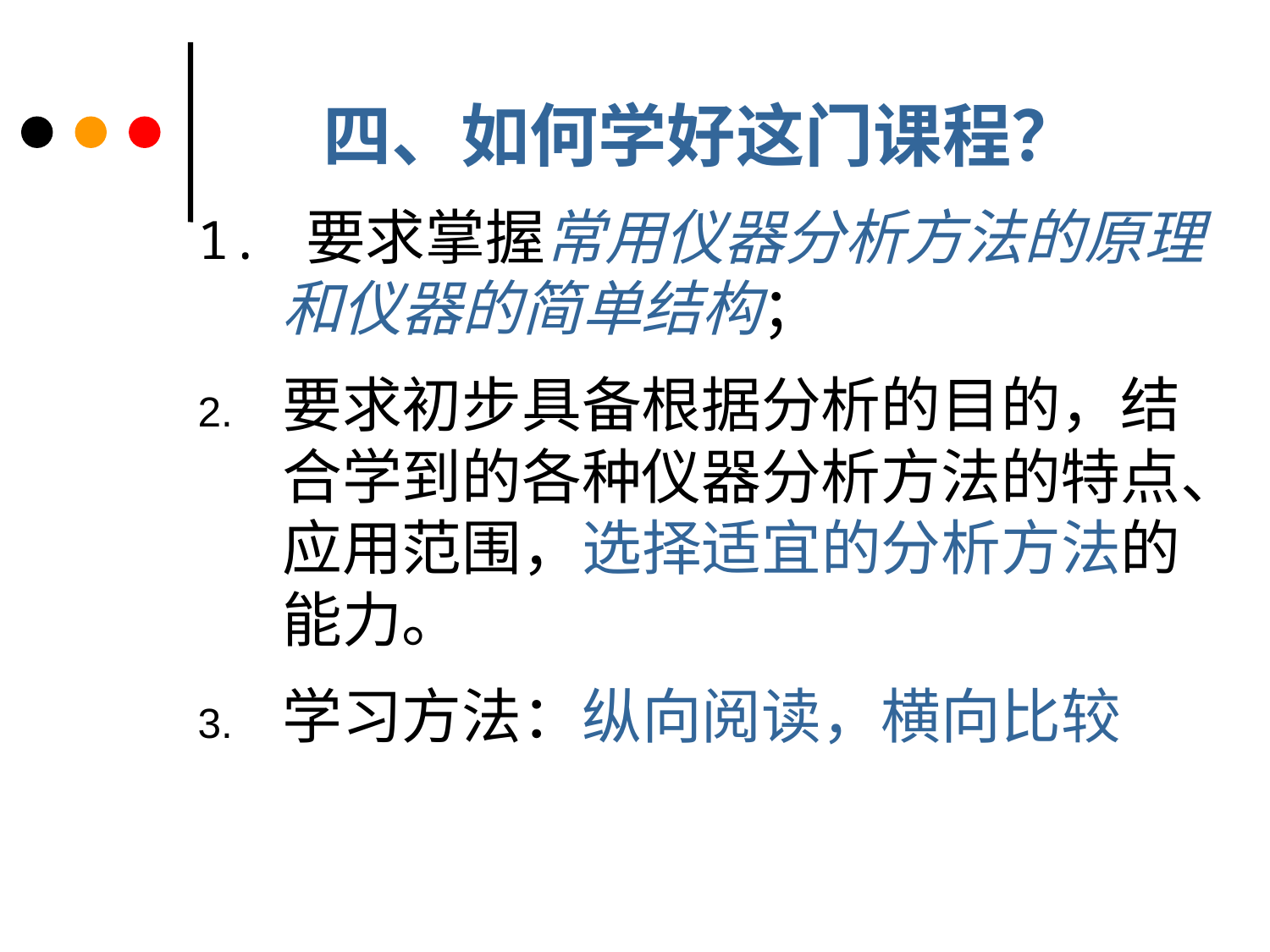

四、如何学好这门课程？
1. 要求掌握常用仪器分析方法的原理 和仪器的简单结构；
要求初步具备根据分析的目的，结合学到的各种仪器分析方法的特点、应用范围，选择适宜的分析方法的能力。
学习方法：纵向阅读，横向比较